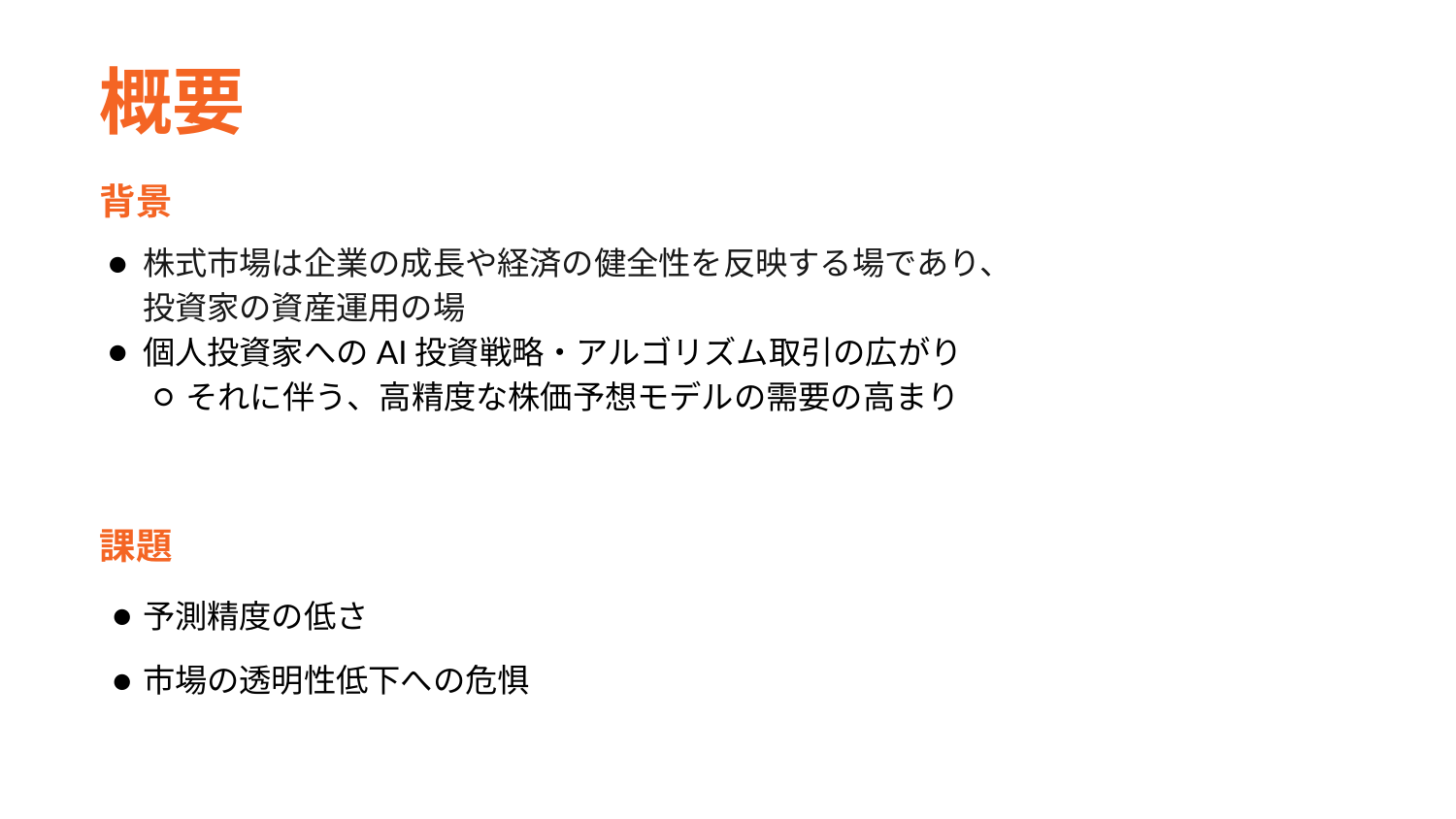

概要
背景
株式市場は企業の成長や経済の健全性を反映する場であり、
投資家の資産運用の場
個人投資家へのAI投資戦略・アルゴリズム取引の広がり
それに伴う、高精度な株価予想モデルの需要の高まり
課題
予測精度の低さ
市場の透明性低下への危惧